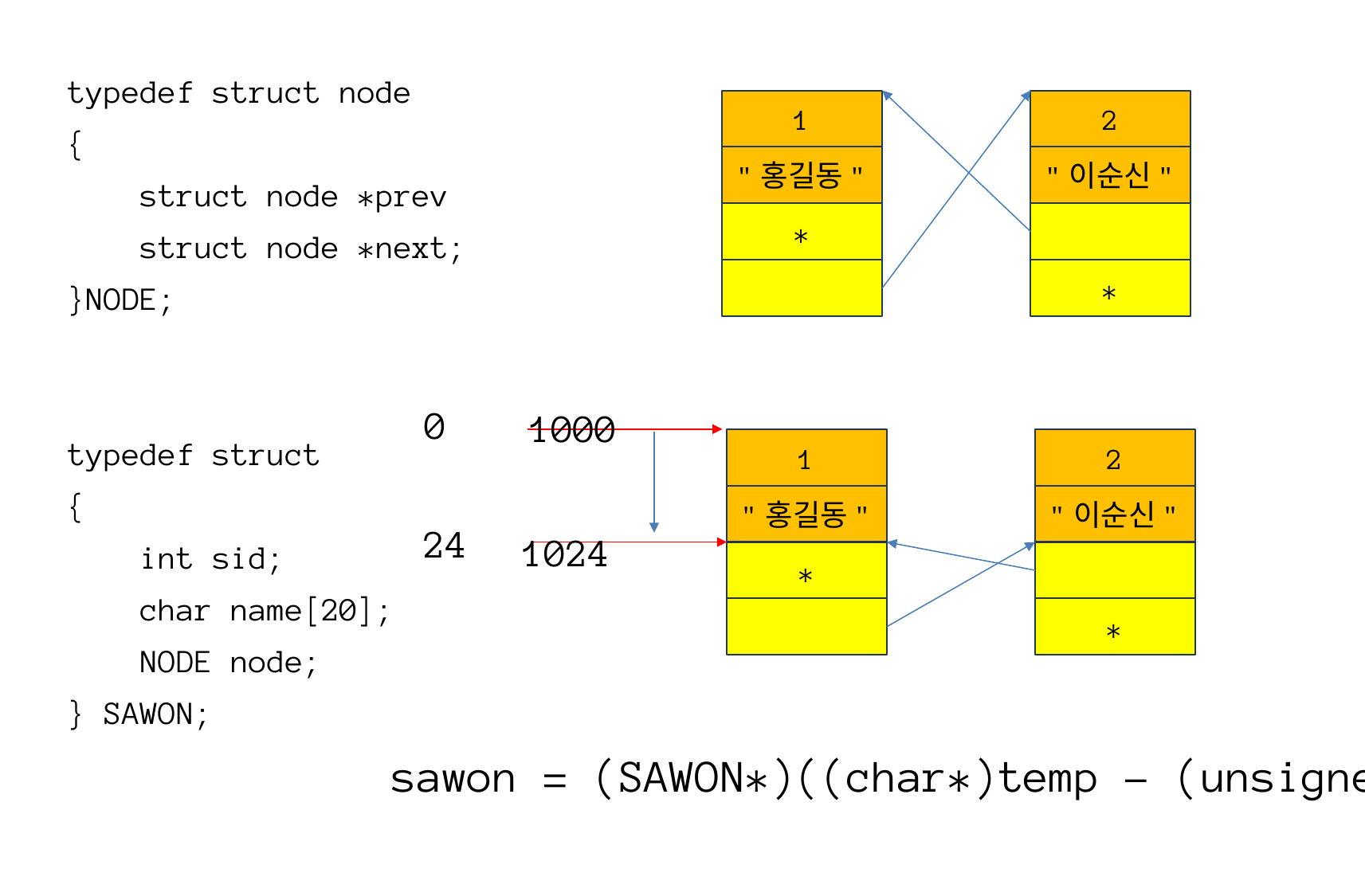

typedef struct node
{
    struct node *prev
    struct node *next;
}NODE;

typedef struct
{
    int sid;
    char name[20];
    NODE node;
} SAWON;

1
2
"홍길동"
"이순신"
*

*
0
1000
1
2
"홍길동"
"이순신"
24
1024
*

*
sawon = (SAWON*)((char*)temp - (unsigned long)&((SAWON*)0)->node);